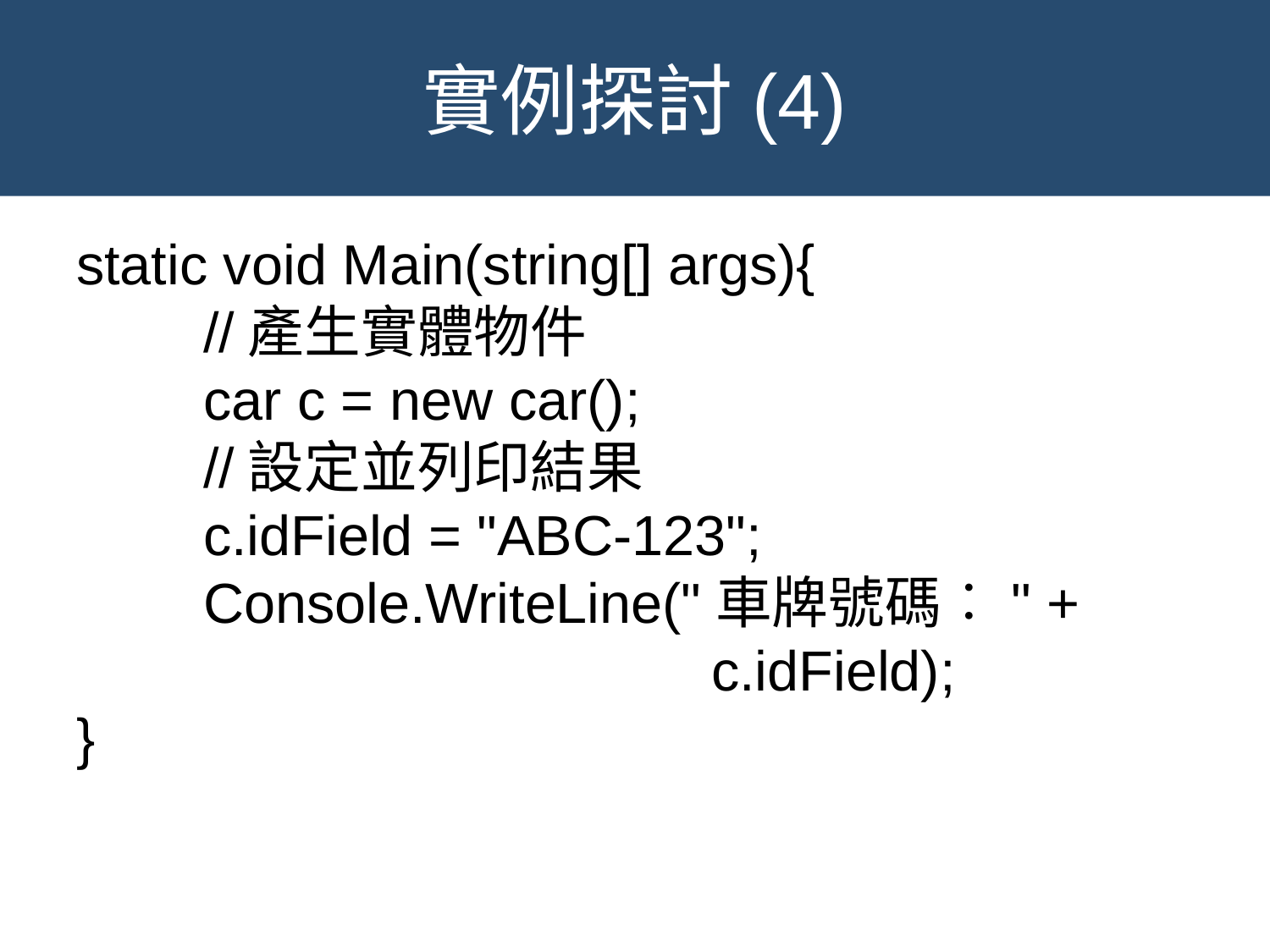

# 實例探討(4)
static void Main(string[] args){
	//產生實體物件
	car c = new car();
	//設定並列印結果
	c.idField = "ABC-123";
	Console.WriteLine("車牌號碼︰" +
					c.idField);
}